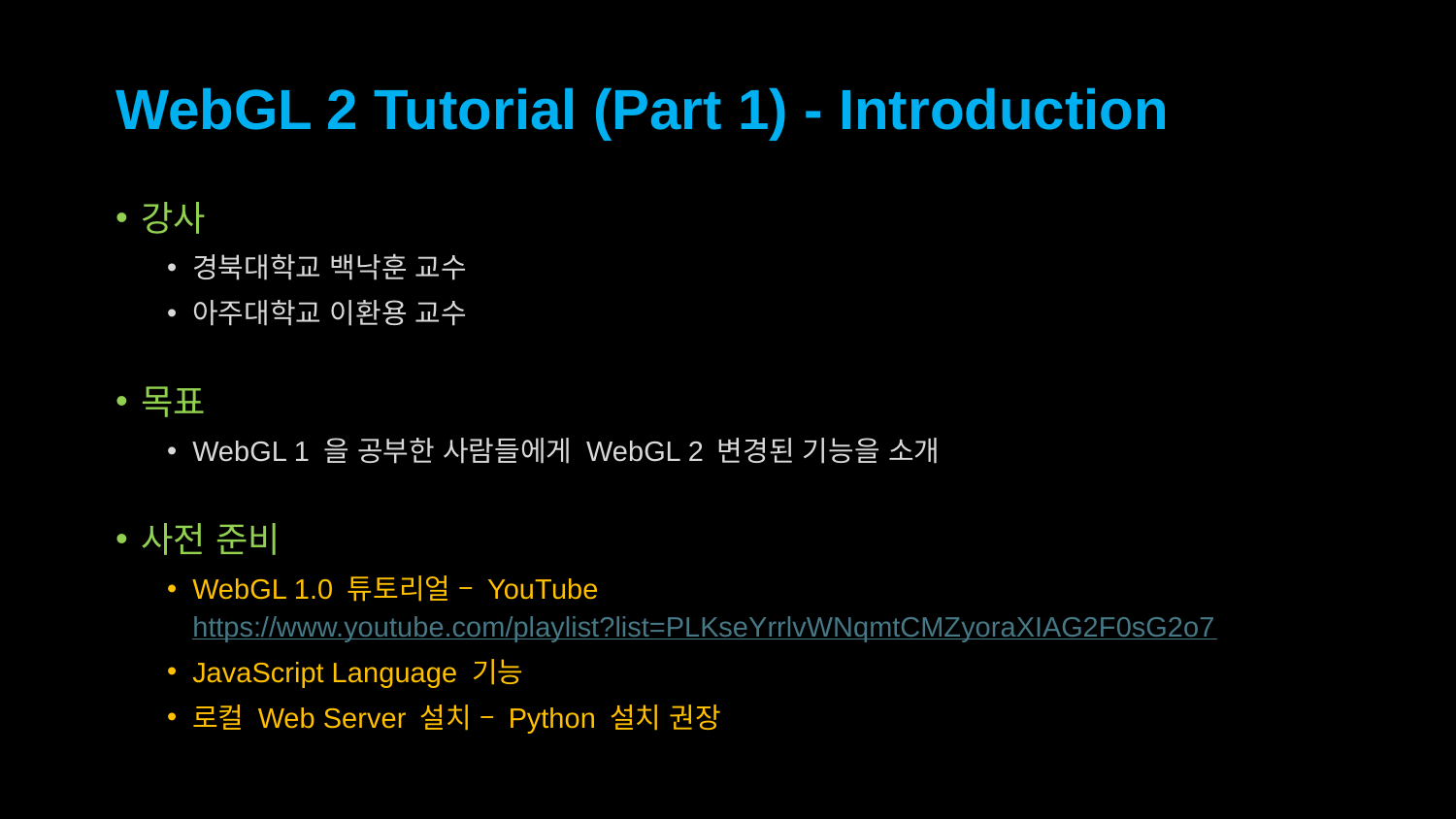

# WebGL 2 Tutorial (Part 1) - Introduction
강사
경북대학교 백낙훈 교수
아주대학교 이환용 교수
목표
WebGL 1 을 공부한 사람들에게 WebGL 2 변경된 기능을 소개
사전 준비
WebGL 1.0 튜토리얼 – YouTube https://www.youtube.com/playlist?list=PLKseYrrlvWNqmtCMZyoraXIAG2F0sG2o7
JavaScript Language 기능
로컬 Web Server 설치 – Python 설치 권장